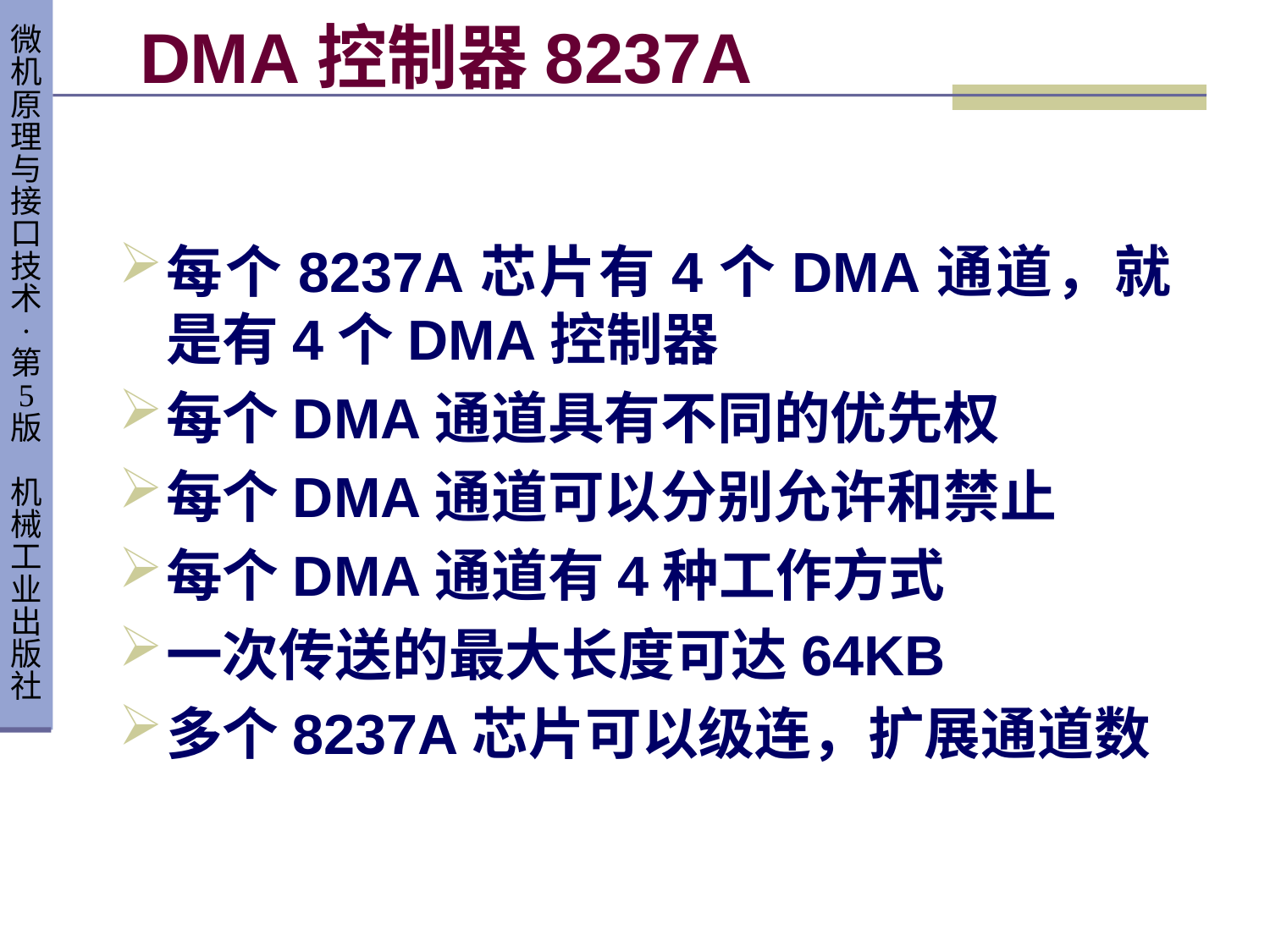

# DMA控制器8237A
每个8237A芯片有4个DMA通道，就是有4个DMA控制器
每个DMA通道具有不同的优先权
每个DMA通道可以分别允许和禁止
每个DMA通道有4种工作方式
一次传送的最大长度可达64KB
多个8237A芯片可以级连，扩展通道数